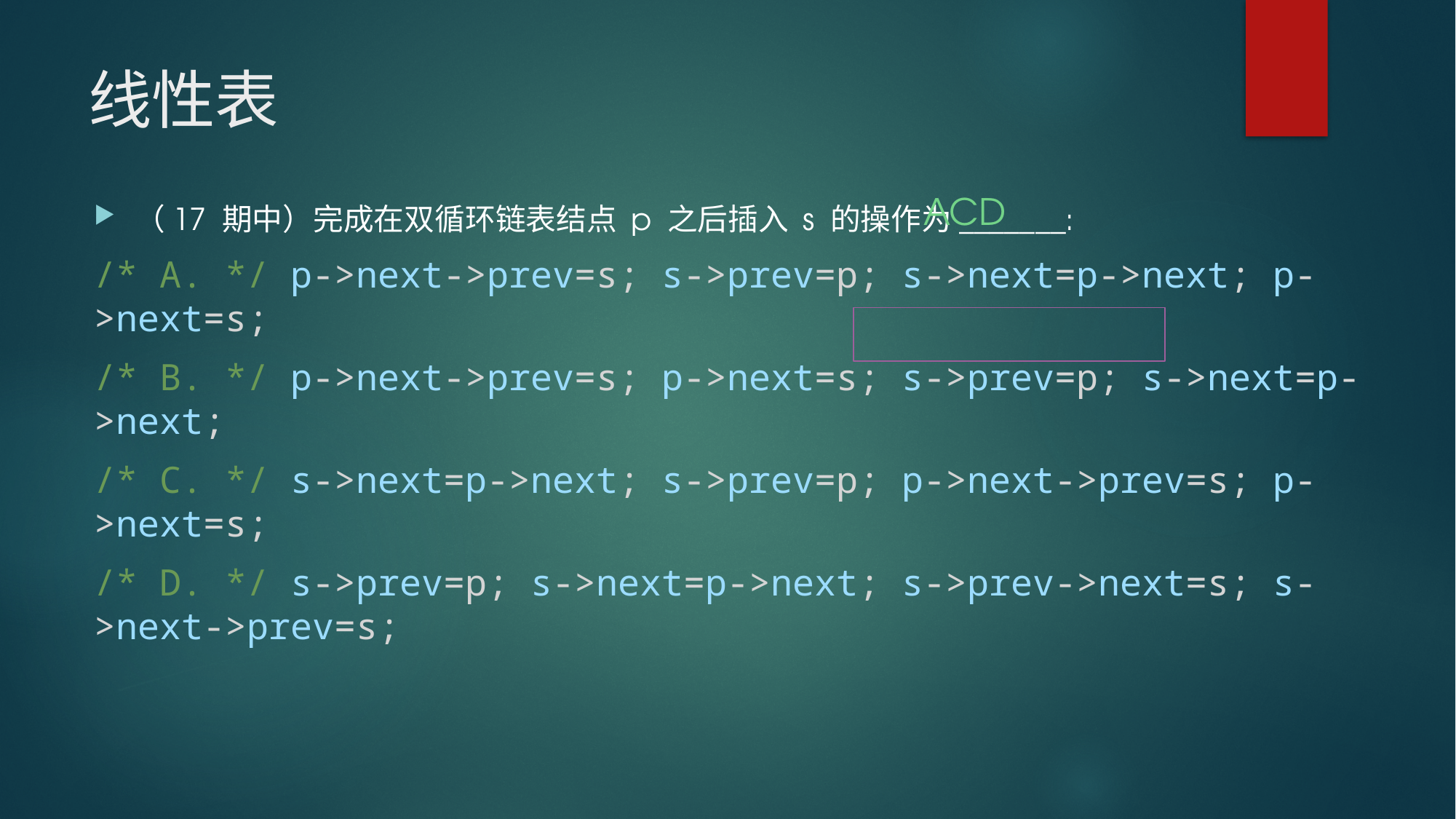

# 线性表
ACD
（17 期中）完成在双循环链表结点 p 之后插入 s 的操作为_______:
/* A. */ p->next->prev=s; s->prev=p; s->next=p->next; p->next=s;
/* B. */ p->next->prev=s; p->next=s; s->prev=p; s->next=p->next;
/* C. */ s->next=p->next; s->prev=p; p->next->prev=s; p->next=s;
/* D. */ s->prev=p; s->next=p->next; s->prev->next=s; s->next->prev=s;